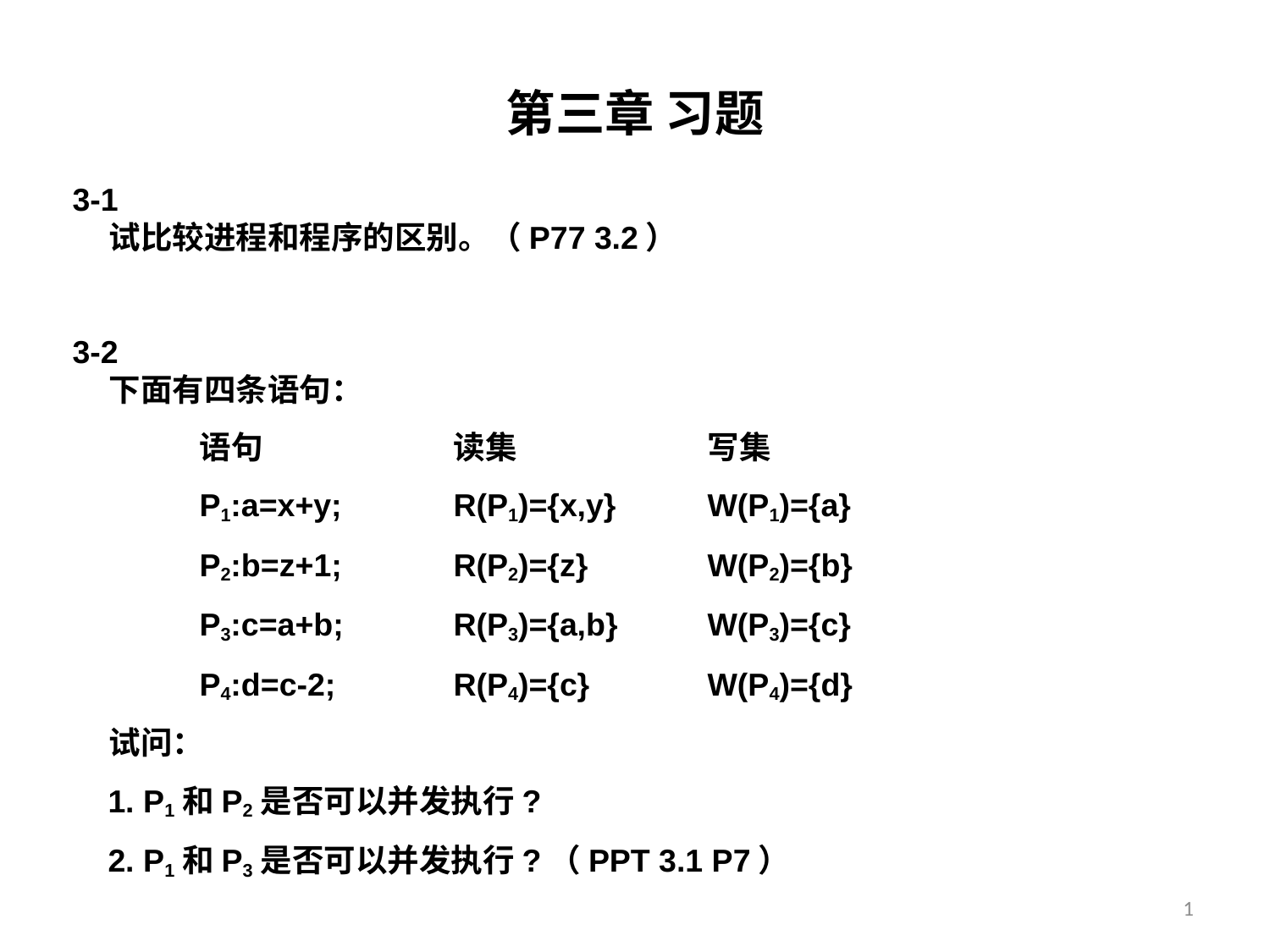

第三章 习题

3-1
    试比较进程和程序的区别。（P77 3.2）

3-2
    下面有四条语句：
	语句　　　　　	读集　　　　　	写集
	P1:a=x+y;        	R(P1)={x,y}    	W(P1)={a}
	P2:b=z+1;　     	R(P2)={z}      	W(P2)={b}
	P3:c=a+b;　     	R(P3)={a,b}    	W(P3)={c}
	P4:d=c-2;　     	R(P4)={c} 　　 	W(P4)={d}
    试问：
    1. P1和P2是否可以并发执行?
    2. P1和P3是否可以并发执行?（PPT 3.1 P7）
1